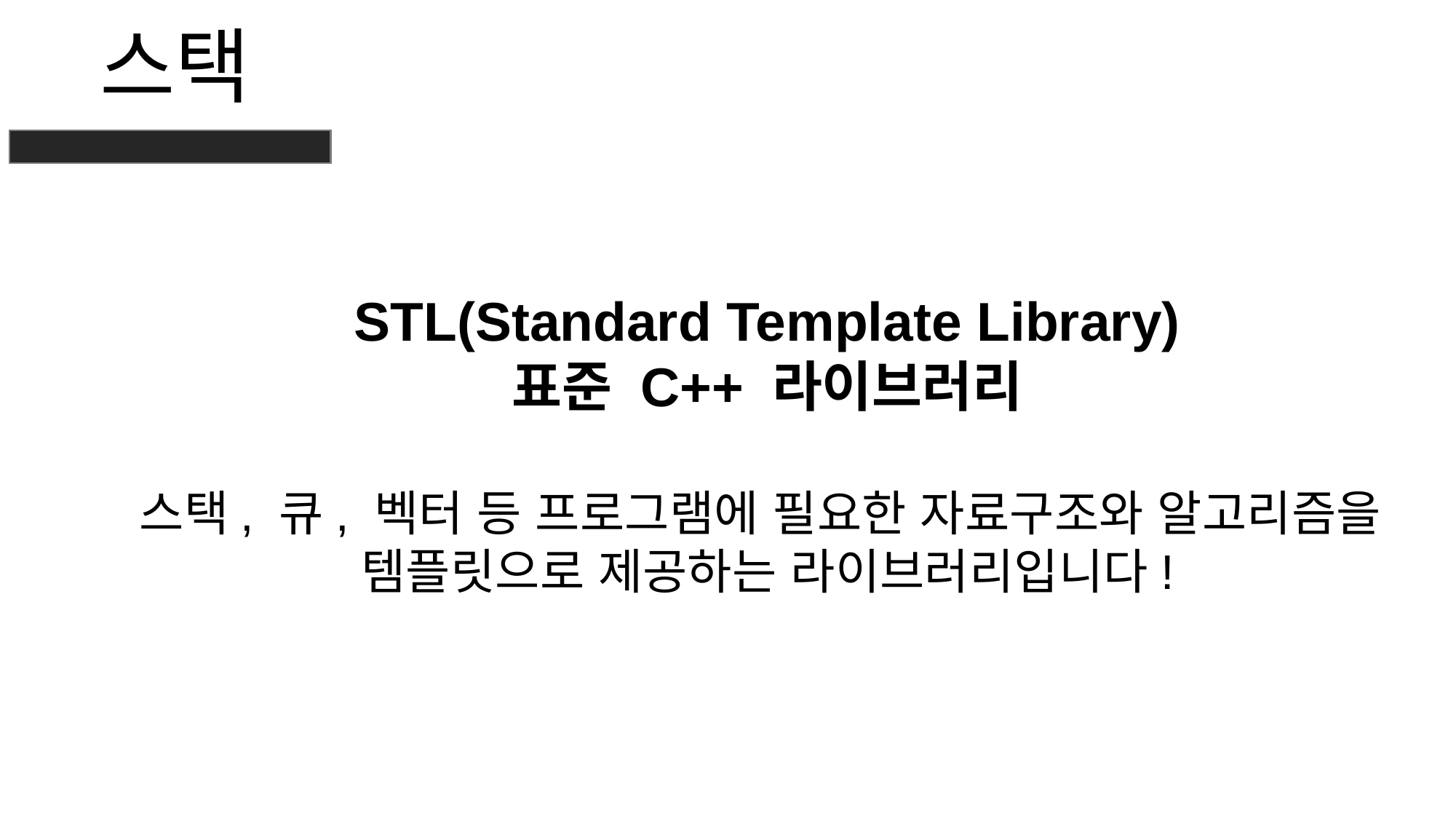

스택

STL(Standard Template Library)
표준 C++ 라이브러리

스택, 큐, 벡터 등 프로그램에 필요한 자료구조와 알고리즘을
템플릿으로 제공하는 라이브러리입니다!